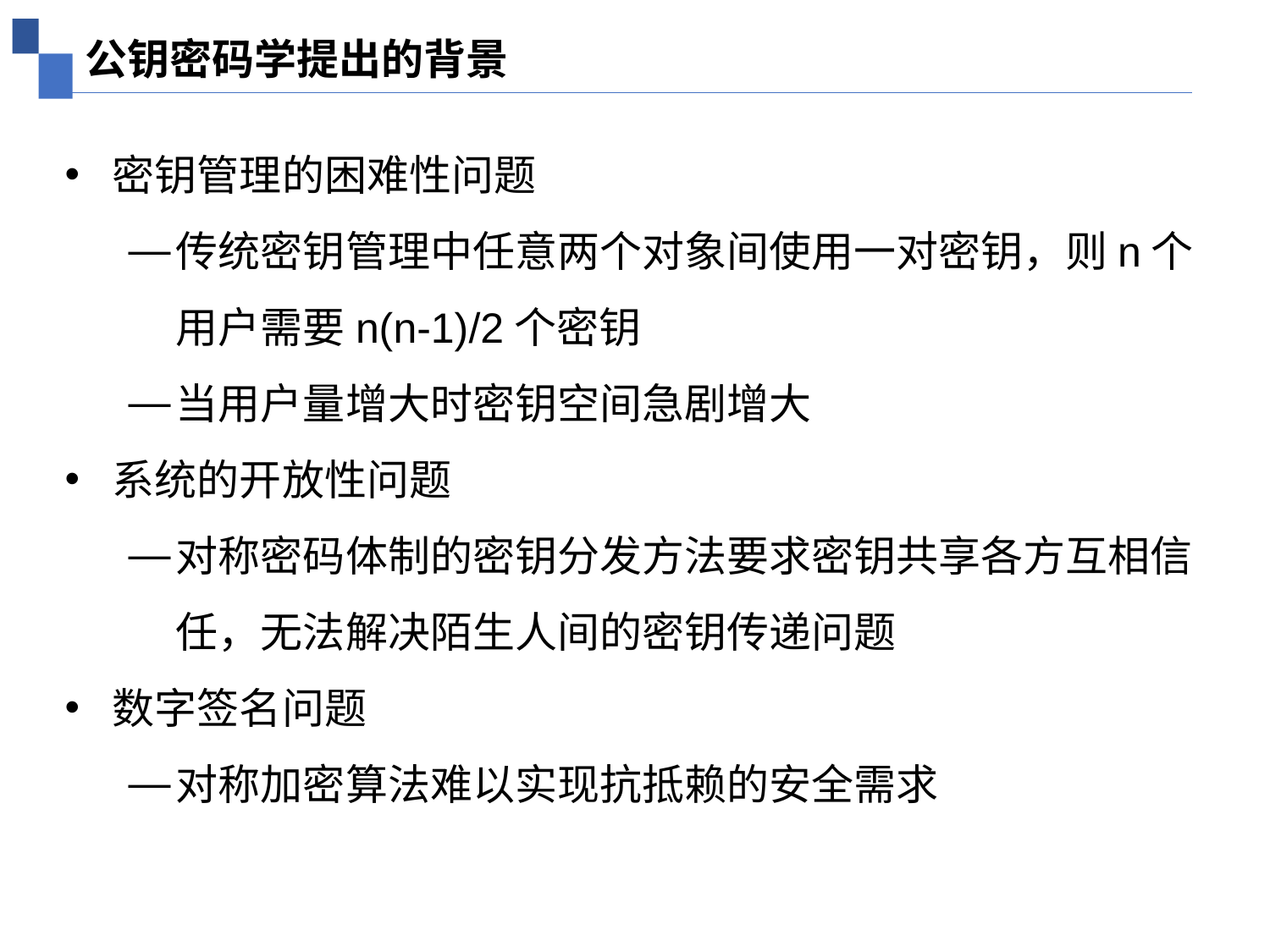

公钥密码学提出的背景
密钥管理的困难性问题
传统密钥管理中任意两个对象间使用一对密钥，则n个用户需要n(n-1)/2个密钥
当用户量增大时密钥空间急剧增大
系统的开放性问题
对称密码体制的密钥分发方法要求密钥共享各方互相信任，无法解决陌生人间的密钥传递问题
数字签名问题
对称加密算法难以实现抗抵赖的安全需求
4